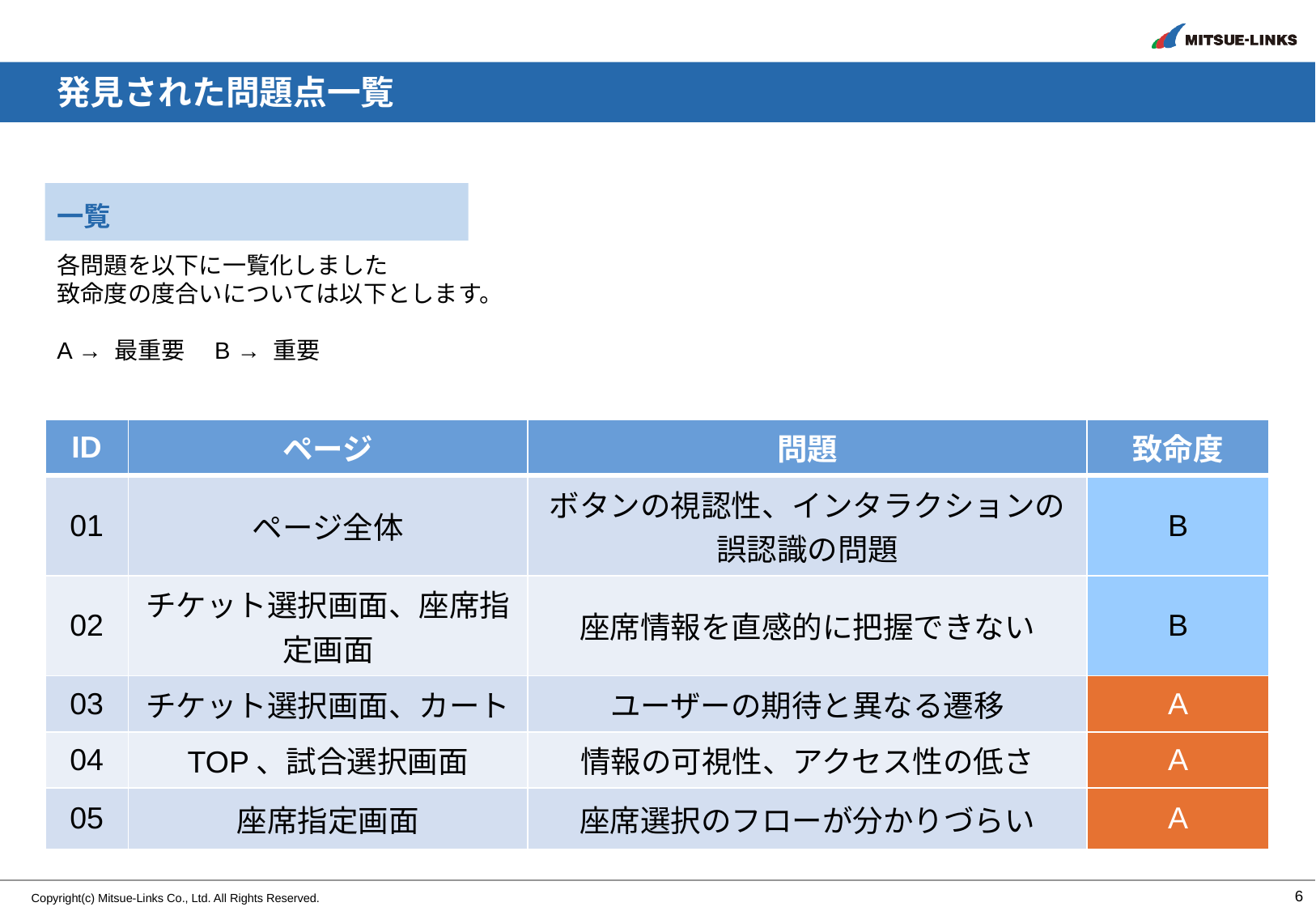

発見された問題点一覧

一覧
各問題を以下に一覧化しました
致命度の度合いについては以下とします。
A → 最重要　B → 重要
| ID | ページ | 問題 | 致命度 |
| --- | --- | --- | --- |
| 01 | ページ全体 | ボタンの視認性、インタラクションの誤認識の問題 | B |
| 02 | チケット選択画面、座席指定画面 | 座席情報を直感的に把握できない | B |
| 03 | チケット選択画面、カート | ユーザーの期待と異なる遷移 | A |
| 04 | TOP、試合選択画面 | 情報の可視性、アクセス性の低さ | A |
| 05 | 座席指定画面 | 座席選択のフローが分かりづらい | A |